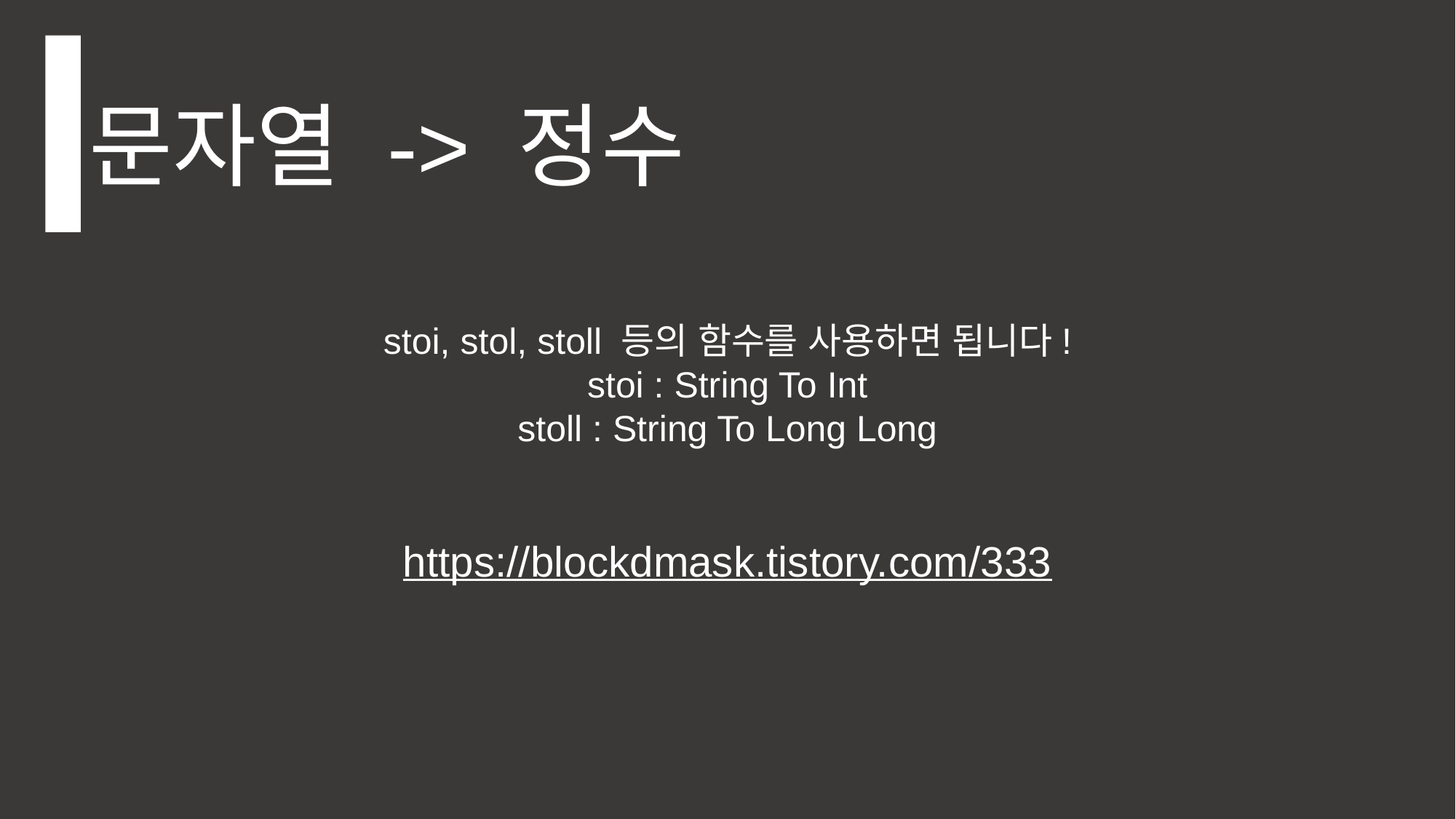

문자열 -> 정수
stoi, stol, stoll 등의 함수를 사용하면 됩니다!
stoi : String To Int
stoll : String To Long Long
https://blockdmask.tistory.com/333